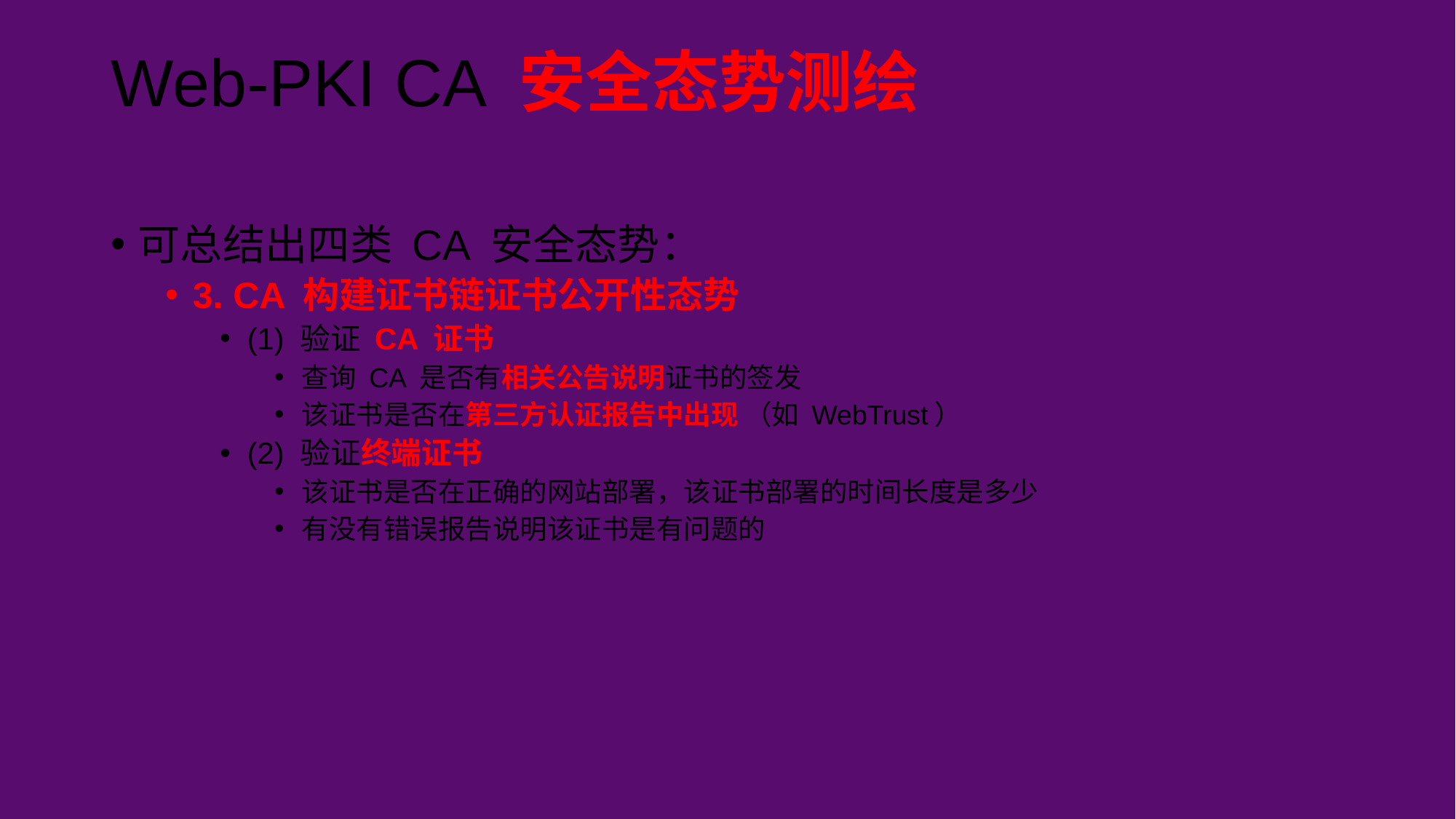

# Web-PKI CA 安全态势测绘
可总结出四类 CA 安全态势：
3. CA 构建证书链证书公开性态势
(1) 验证 CA 证书
查询 CA 是否有相关公告说明证书的签发
该证书是否在第三方认证报告中出现 （如 WebTrust）
(2) 验证终端证书
该证书是否在正确的网站部署，该证书部署的时间长度是多少
有没有错误报告说明该证书是有问题的